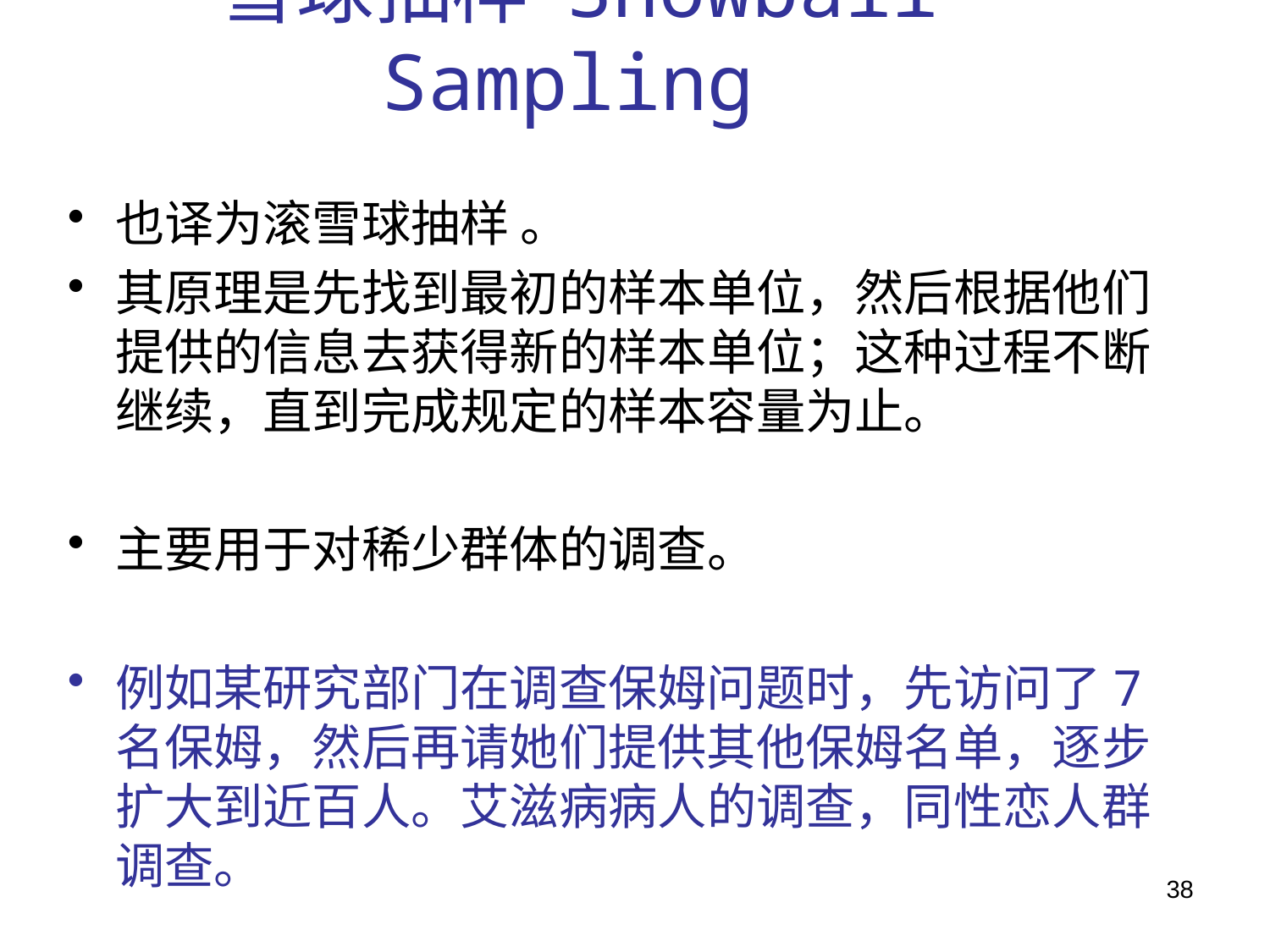

# 雪球抽样 Snowball Sampling
也译为滚雪球抽样 。
其原理是先找到最初的样本单位，然后根据他们提供的信息去获得新的样本单位；这种过程不断继续，直到完成规定的样本容量为止。

主要用于对稀少群体的调查。

例如某研究部门在调查保姆问题时，先访问了7名保姆，然后再请她们提供其他保姆名单，逐步扩大到近百人。艾滋病病人的调查，同性恋人群调查。
38